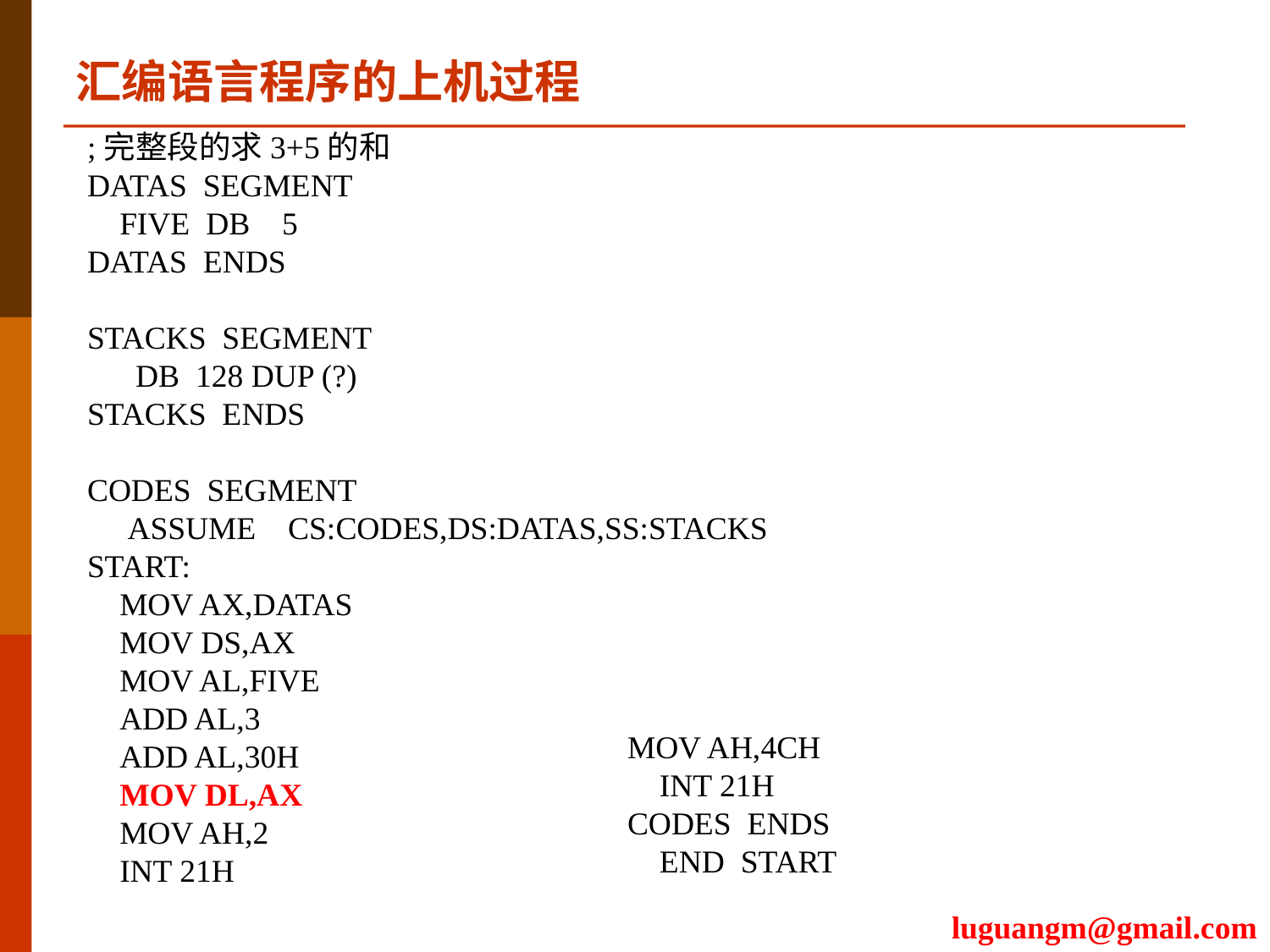

汇编语言程序的上机过程
;完整段的求3+5的和
DATAS  SEGMENT
    FIVE  DB    5
DATAS  ENDS

STACKS  SEGMENT
      DB  128 DUP (?)
STACKS  ENDS

CODES  SEGMENT
     ASSUME    CS:CODES,DS:DATAS,SS:STACKS
START:
    MOV AX,DATAS
    MOV DS,AX
    MOV AL,FIVE
    ADD AL,3
    ADD AL,30H
    MOV DL,AX
    MOV AH,2
    INT 21H
MOV AH,4CH
    INT 21H
CODES  ENDS
    END  START